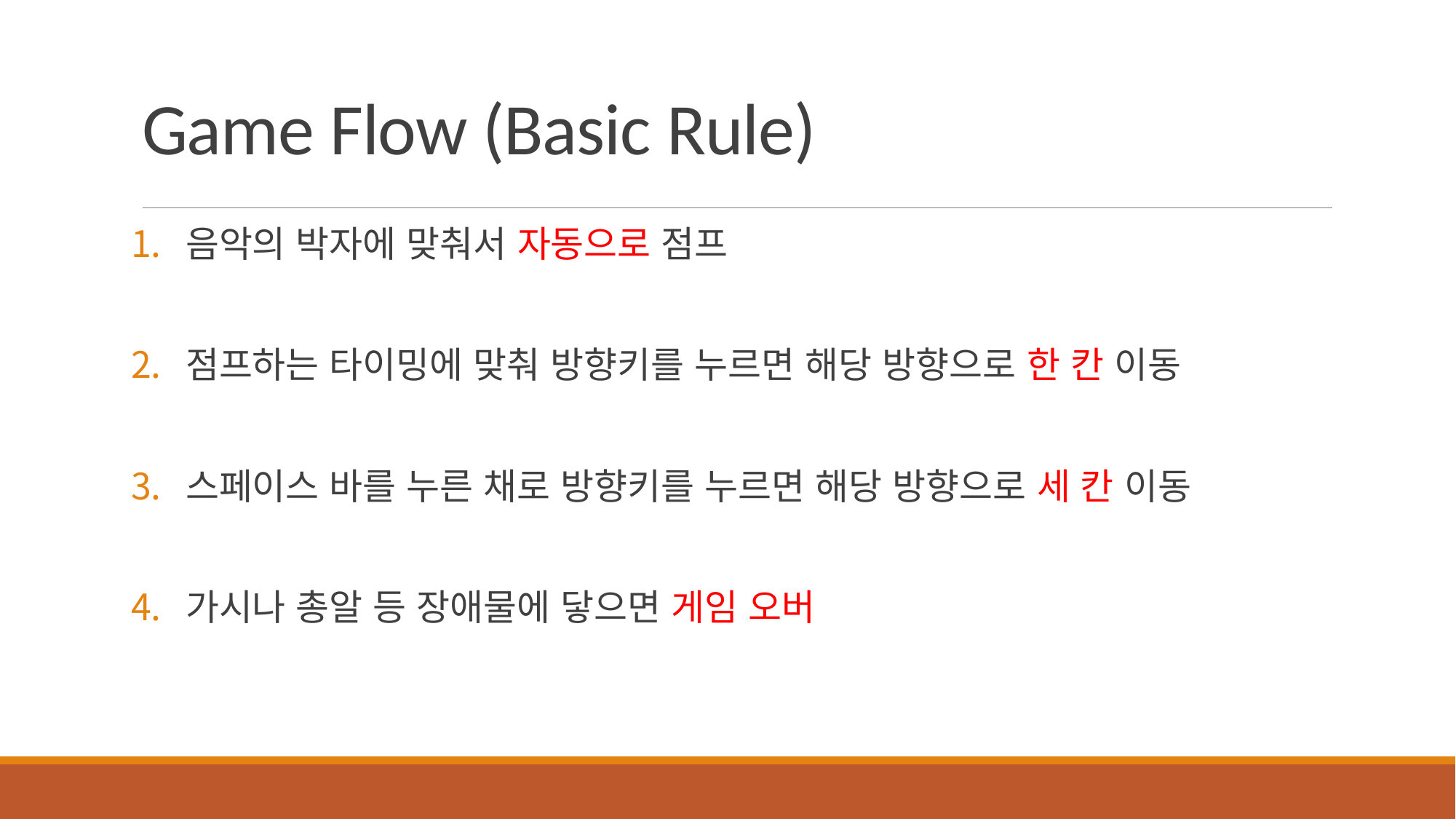

# Game Flow (Basic Rule)
음악의 박자에 맞춰서 자동으로 점프

점프하는 타이밍에 맞춰 방향키를 누르면 해당 방향으로 한 칸 이동

스페이스 바를 누른 채로 방향키를 누르면 해당 방향으로 세 칸 이동

가시나 총알 등 장애물에 닿으면 게임 오버